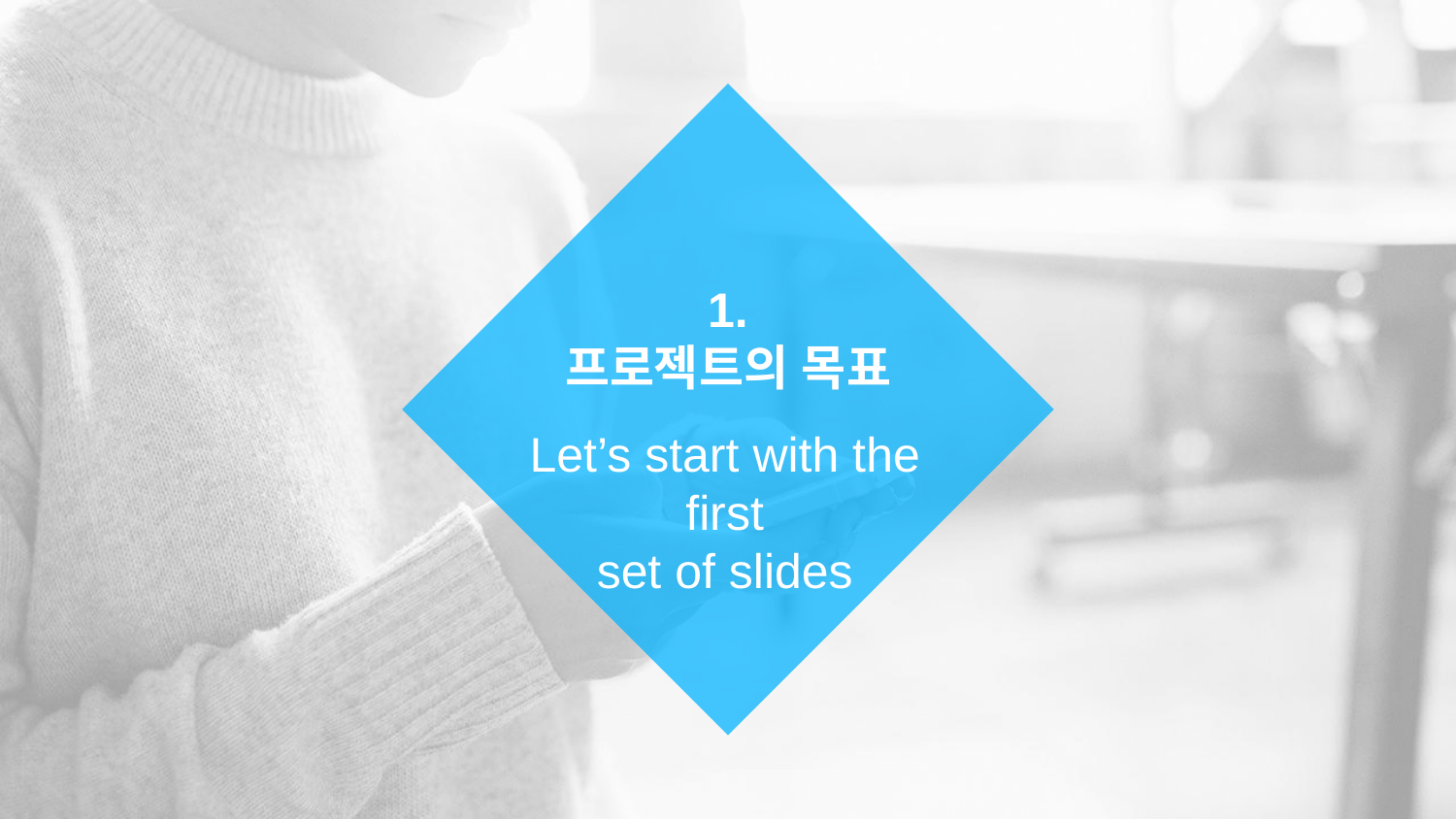

# 1.
프로젝트의 목표
Let’s start with the first
set of slides